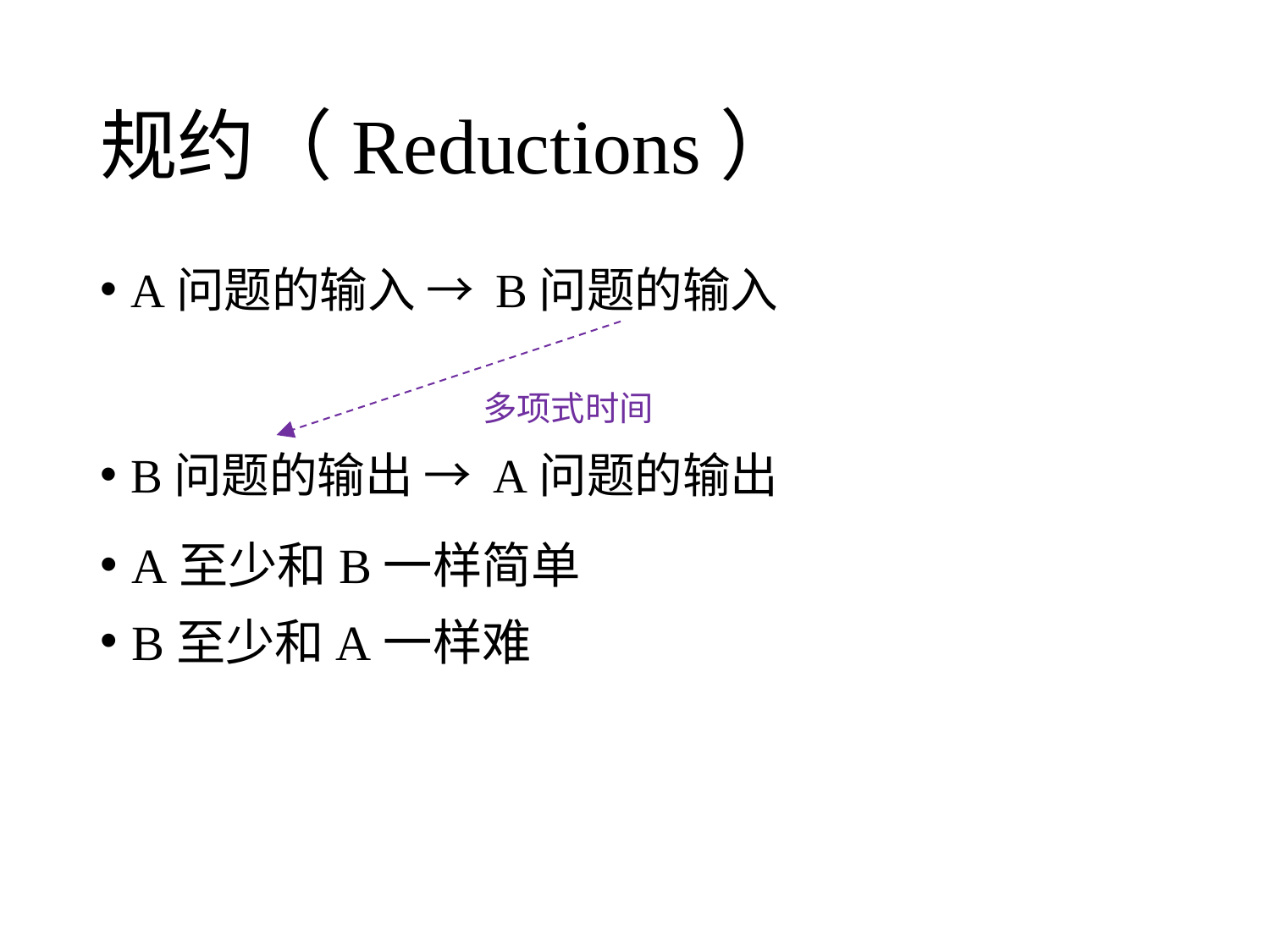

# 规约（Reductions）
A问题的输入 → B问题的输入

                                 多项式时间
B问题的输出 → A问题的输出
A至少和B一样简单
B至少和A一样难